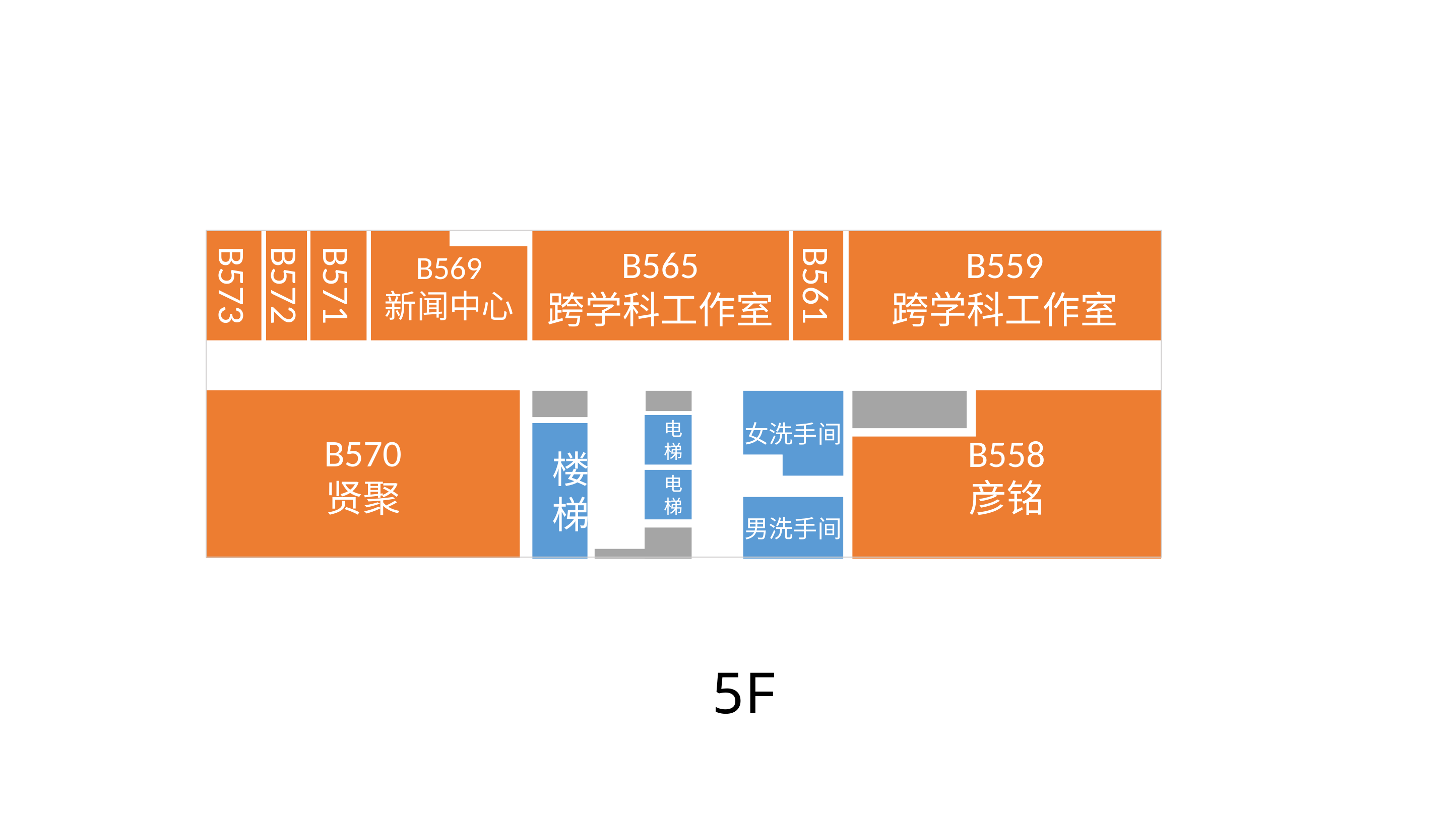

B573
B572
B571
B569
新闻中心
B565
跨学科工作室
B561
B559
跨学科工作室

B570
贤聚
B558
彦铭
女洗手间

电梯
楼梯
电梯
男洗手间

5F